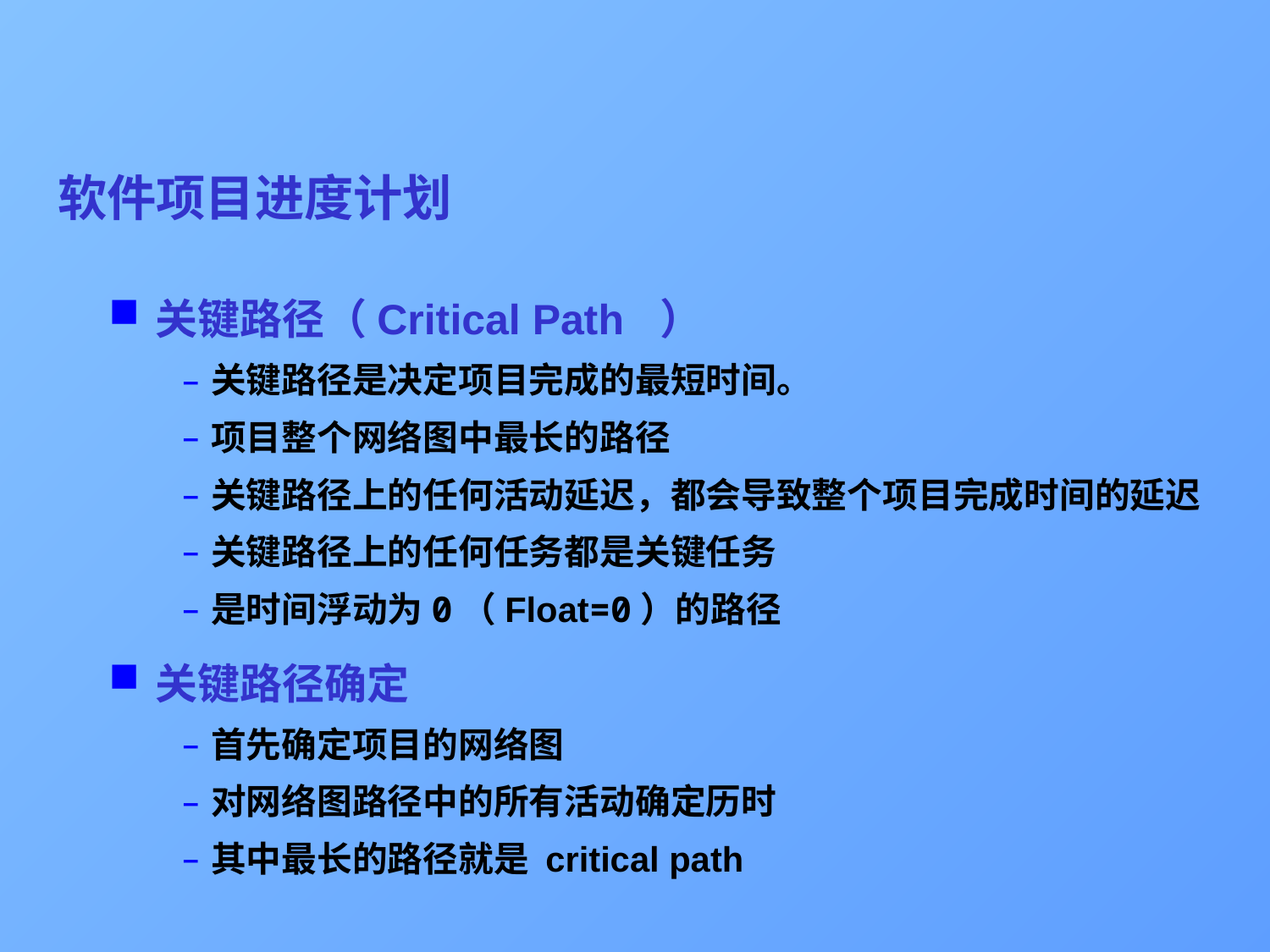

# 软件项目进度计划
关键路径（Critical Path ）
关键路径是决定项目完成的最短时间。
项目整个网络图中最长的路径
关键路径上的任何活动延迟，都会导致整个项目完成时间的延迟
关键路径上的任何任务都是关键任务
是时间浮动为0（Float=0）的路径
关键路径确定
首先确定项目的网络图
对网络图路径中的所有活动确定历时
其中最长的路径就是 critical path